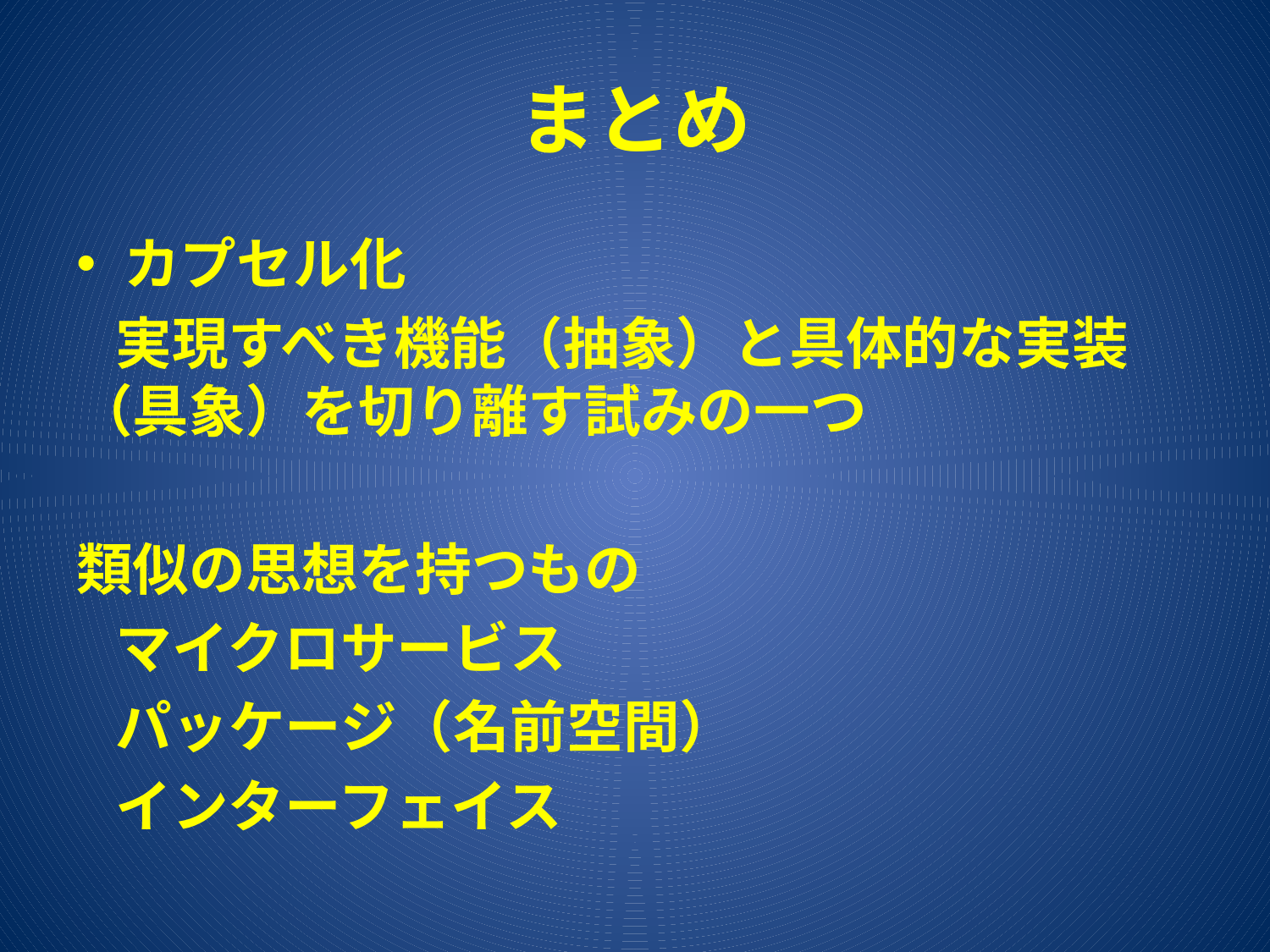

# まとめ
カプセル化
  実現すべき機能（抽象）と具体的な実装（具象）を切り離す試みの一つ

類似の思想を持つもの
  マイクロサービス
  パッケージ（名前空間）
  インターフェイス